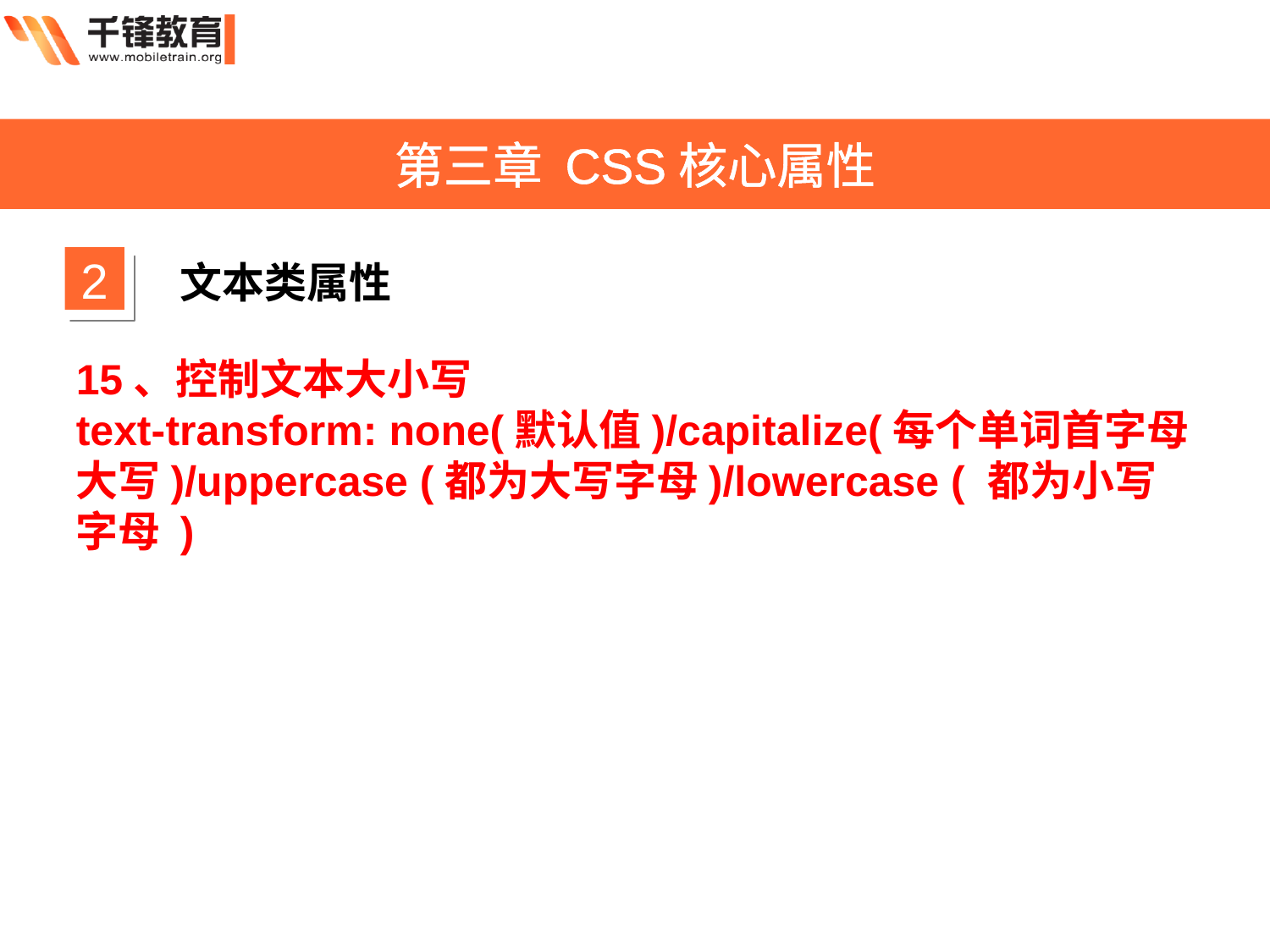

第三章 CSS核心属性
2

文本类属性

15、控制文本大小写
text-transform: none(默认值)/capitalize(每个单词首字母大写)/uppercase (都为大写字母)/lowercase ( 都为小写字母 )